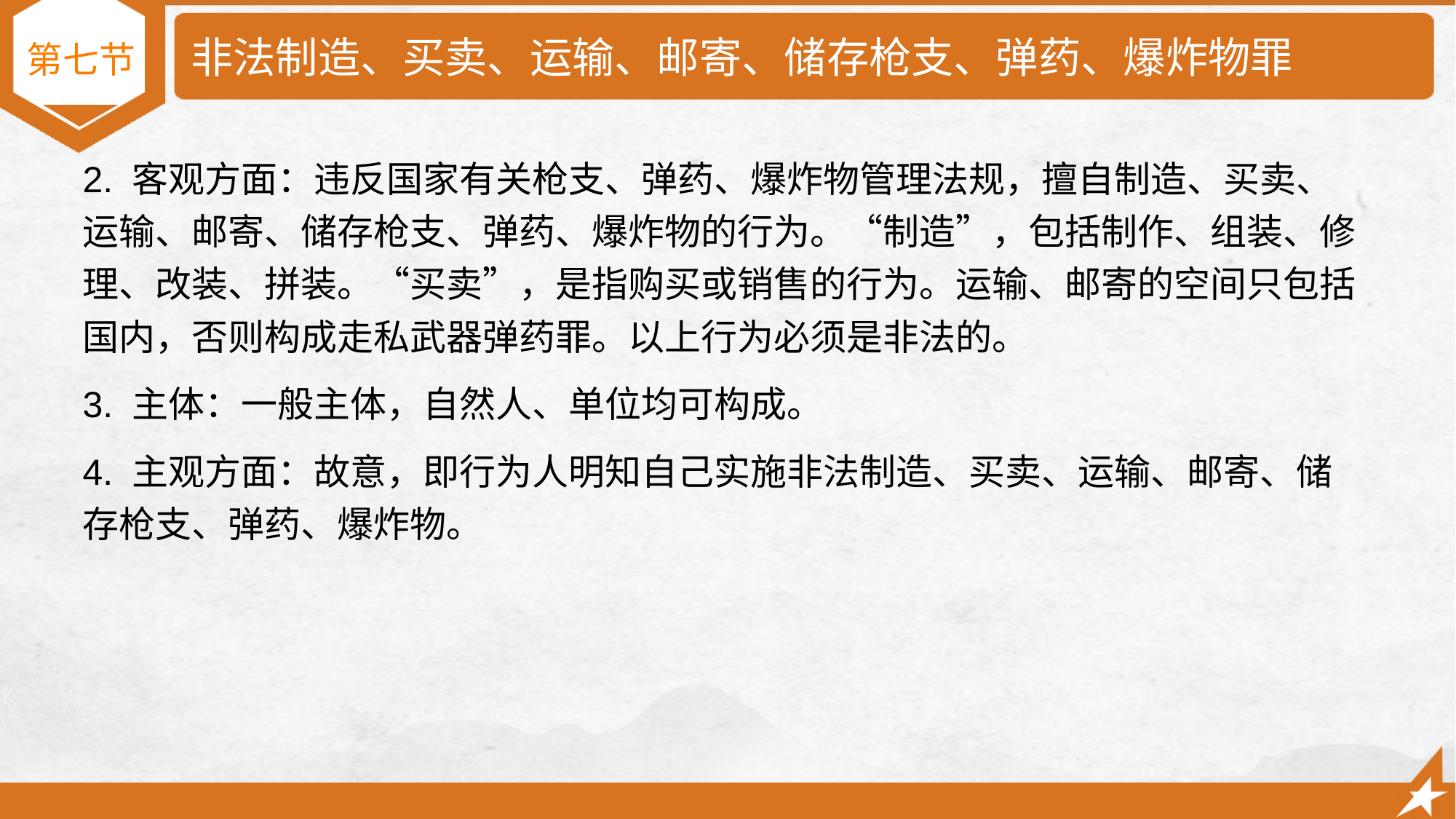

# 非法制造、买卖、运输、邮寄、储存枪支、弹药、爆炸物罪
第七节
2. 客观方面：违反国家有关枪支、弹药、爆炸物管理法规，擅自制造、买卖、运输、邮寄、储存枪支、弹药、爆炸物的行为。“制造”，包括制作、组装、修理、改装、拼装。“买卖”，是指购买或销售的行为。运输、邮寄的空间只包括国内，否则构成走私武器弹药罪。以上行为必须是非法的。
3. 主体：一般主体，自然人、单位均可构成。
4. 主观方面：故意，即行为人明知自己实施非法制造、买卖、运输、邮寄、储存枪支、弹药、爆炸物。